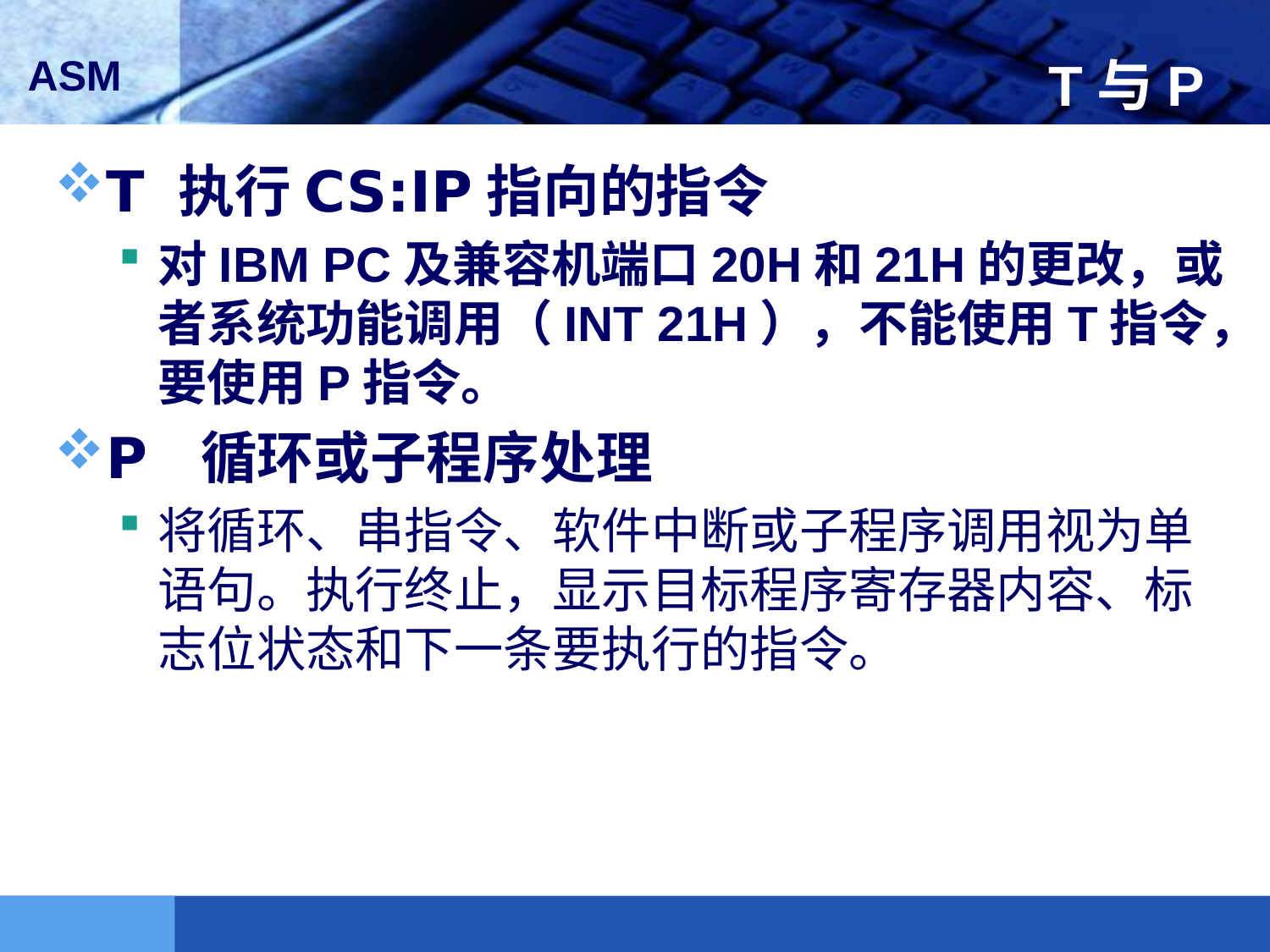

# T与P
T 执行CS:IP指向的指令
对IBM PC及兼容机端口20H和21H的更改，或者系统功能调用（INT 21H），不能使用T指令，要使用P指令。
P  循环或子程序处理
将循环、串指令、软件中断或子程序调用视为单语句。执行终止，显示目标程序寄存器内容、标志位状态和下一条要执行的指令。